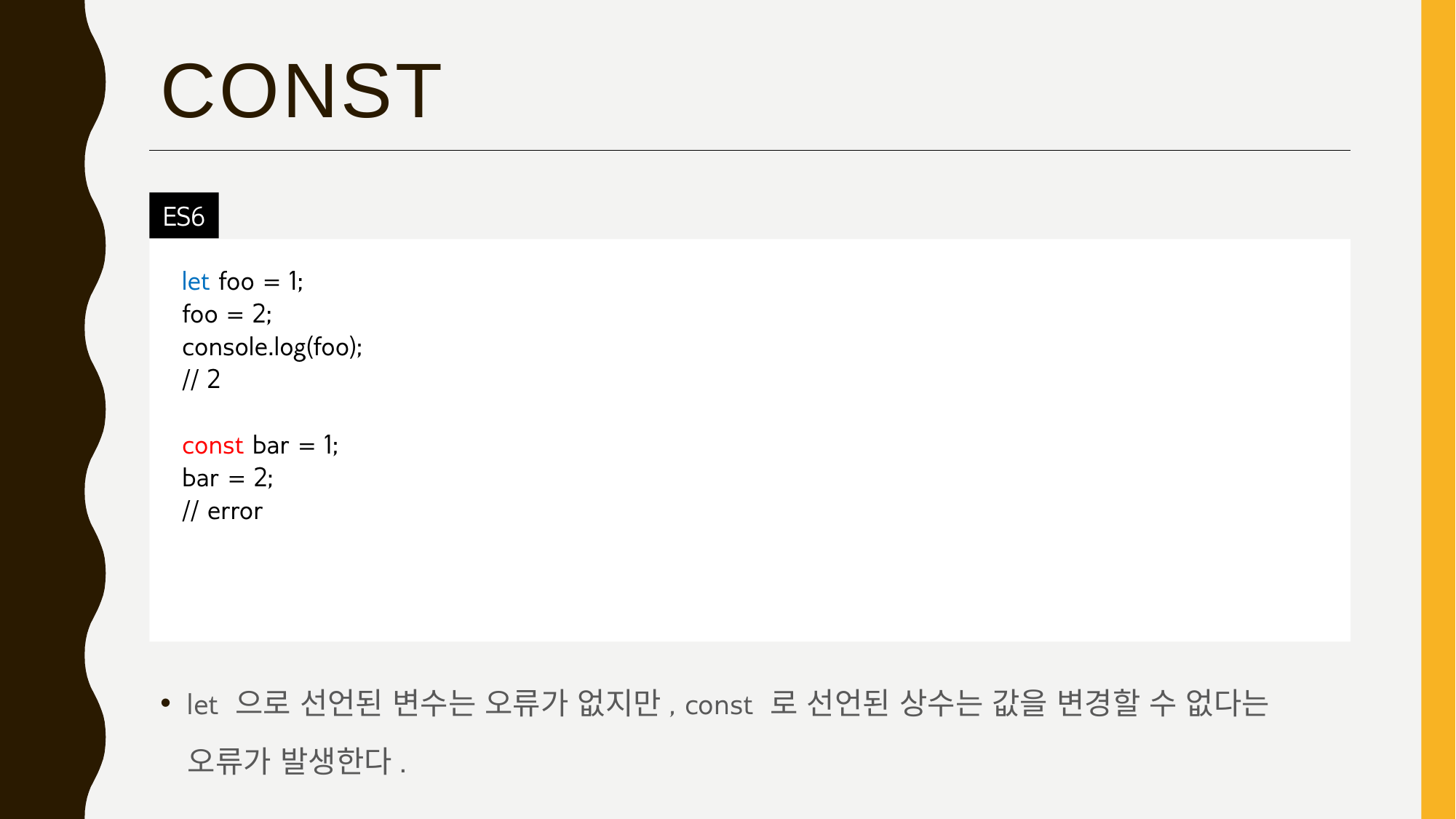

# const

ES6

let foo = 1;
foo = 2;
console.log(foo);
// 2

const bar = 1;
bar = 2;
// error

let 으로 선언된 변수는 오류가 없지만, const 로 선언된 상수는 값을 변경할 수 없다는 오류가 발생한다.